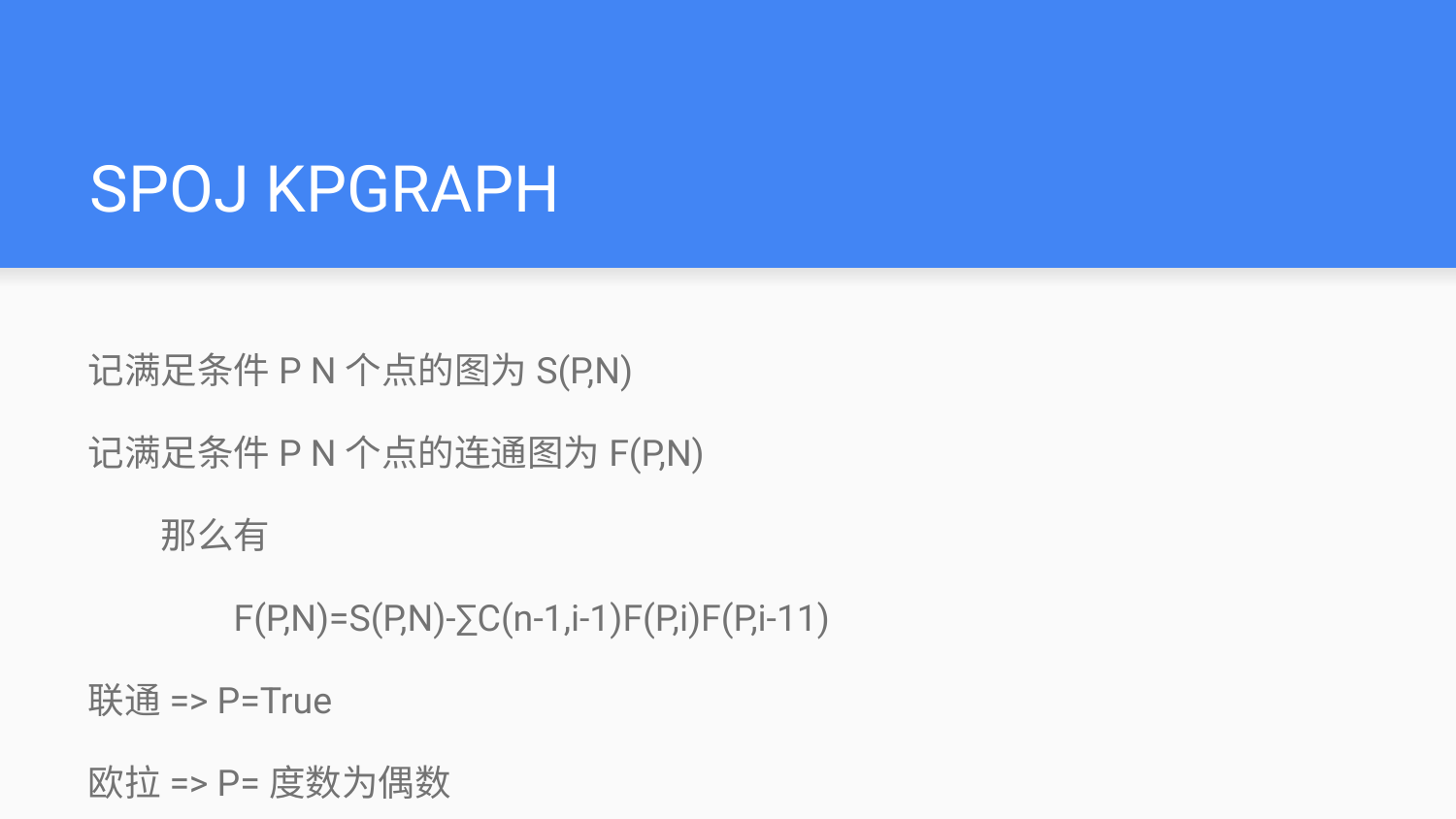

# SPOJ KPGRAPH
记满足条件P N个点的图为S(P,N)
记满足条件P N个点的连通图为F(P,N)
那么有
F(P,N)=S(P,N)-∑C(n-1,i-1)F(P,i)F(P,i-11)
联通=> P=True
欧拉=> P=度数为偶数